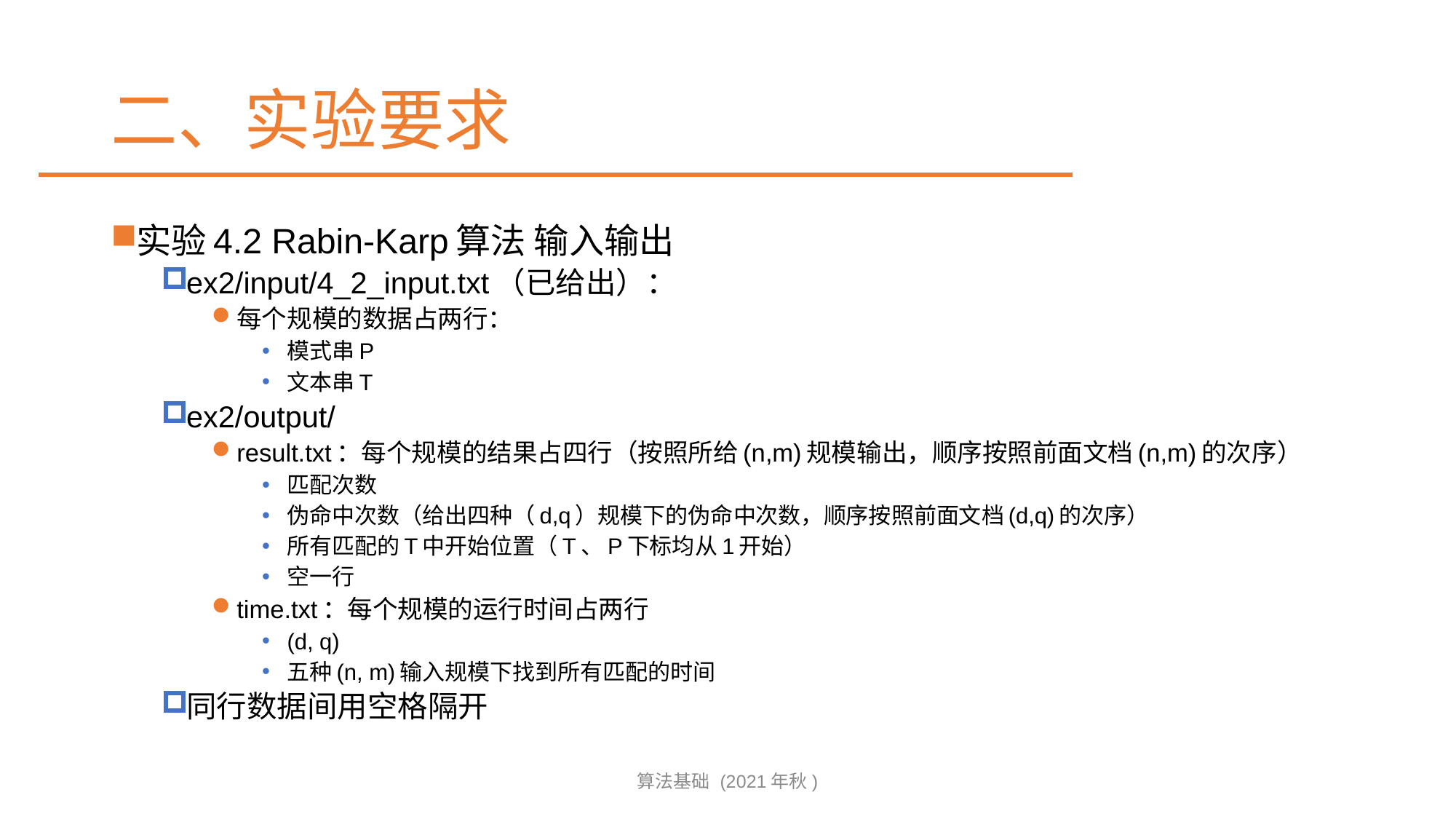

# 二、实验要求
实验4.2 Rabin-Karp算法 输入输出
ex2/input/4_2_input.txt（已给出）：
每个规模的数据占两行：
模式串P
文本串T
ex2/output/
result.txt：每个规模的结果占四行（按照所给(n,m)规模输出，顺序按照前面文档(n,m)的次序）
匹配次数
伪命中次数（给出四种（d,q）规模下的伪命中次数，顺序按照前面文档(d,q)的次序）
所有匹配的T中开始位置（T、P下标均从1开始）
空一行
time.txt：每个规模的运行时间占两行
(d, q)
五种(n, m)输入规模下找到所有匹配的时间
同行数据间用空格隔开

算法基础 (2021年秋)
7